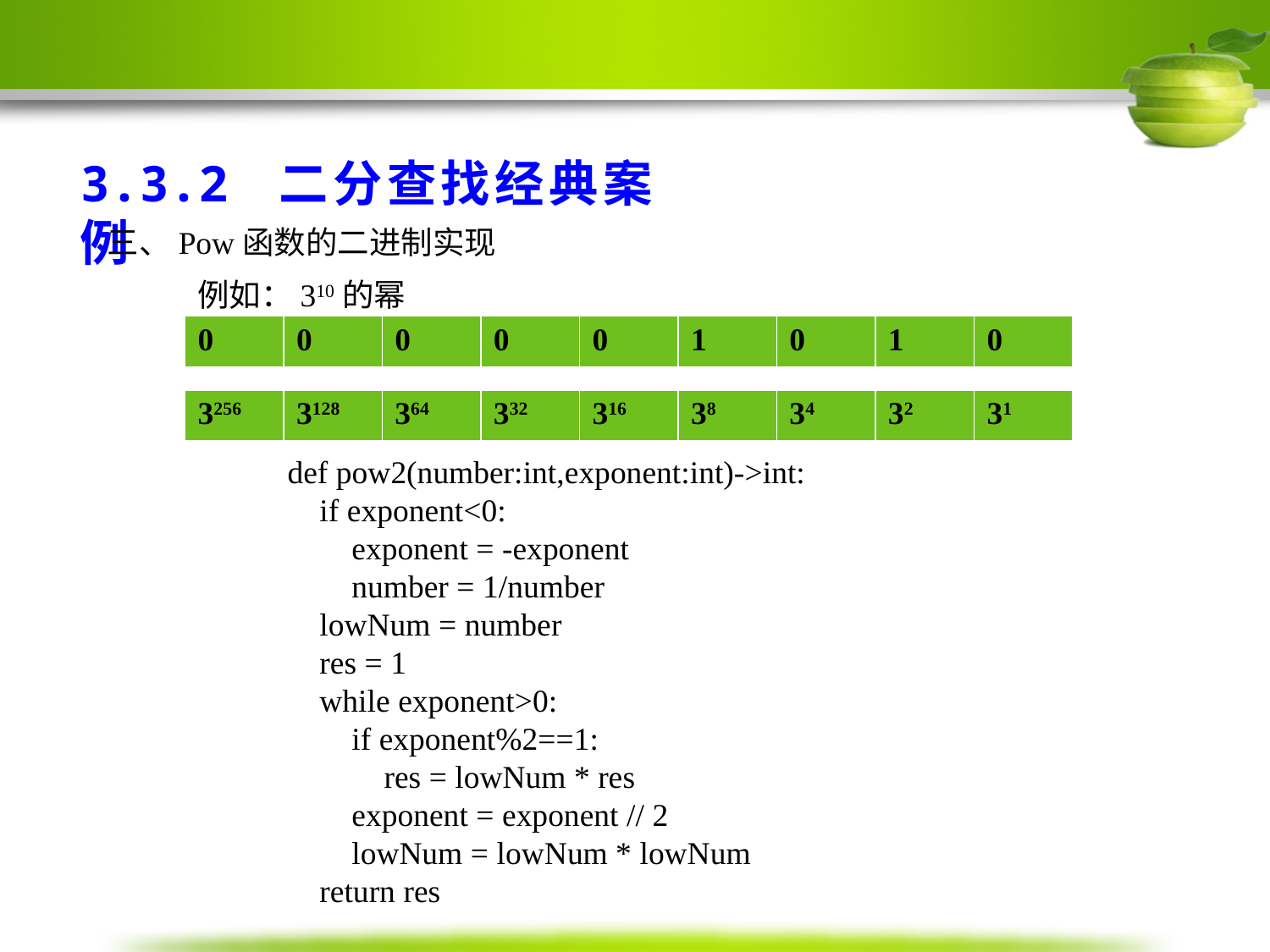

3.3.2 二分查找经典案例
三、Pow函数的二进制实现
例如：310的幂
| 0 | 0 | 0 | 0 | 0 | 1 | 0 | 1 | 0 |
| --- | --- | --- | --- | --- | --- | --- | --- | --- |
| 3256 | 3128 | 364 | 332 | 316 | 38 | 34 | 32 | 31 |
| --- | --- | --- | --- | --- | --- | --- | --- | --- |
def pow2(number:int,exponent:int)->int:
    if exponent<0:
        exponent = -exponent
        number = 1/number
    lowNum = number
    res = 1
    while exponent>0:
        if exponent%2==1:
            res = lowNum * res
        exponent = exponent // 2
        lowNum = lowNum * lowNum
    return res